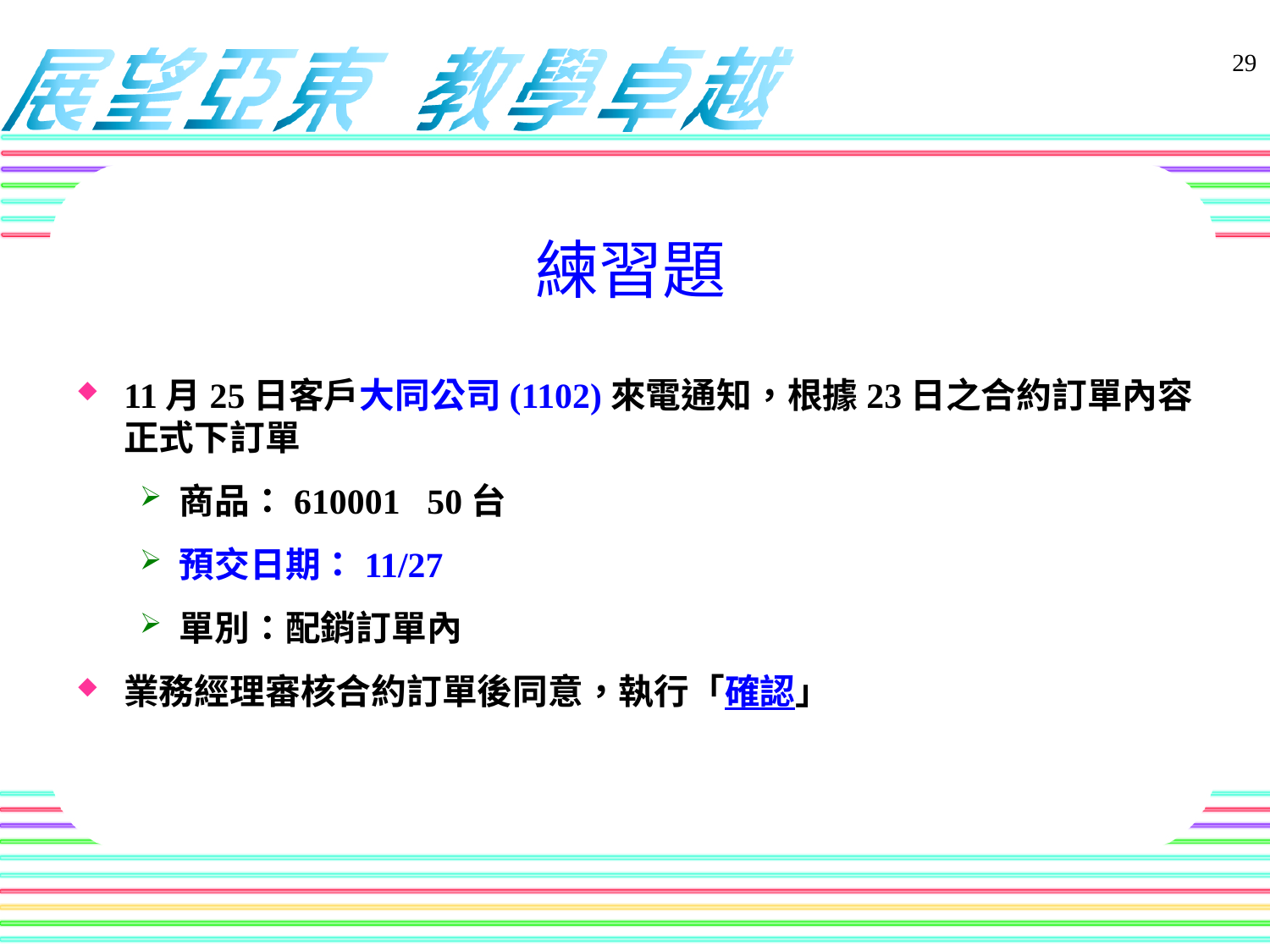

練習題
11月25日客戶大同公司(1102)來電通知，根據23日之合約訂單內容正式下訂單
商品：610001   50台
預交日期：11/27
單別：配銷訂單內
業務經理審核合約訂單後同意，執行「確認」
29